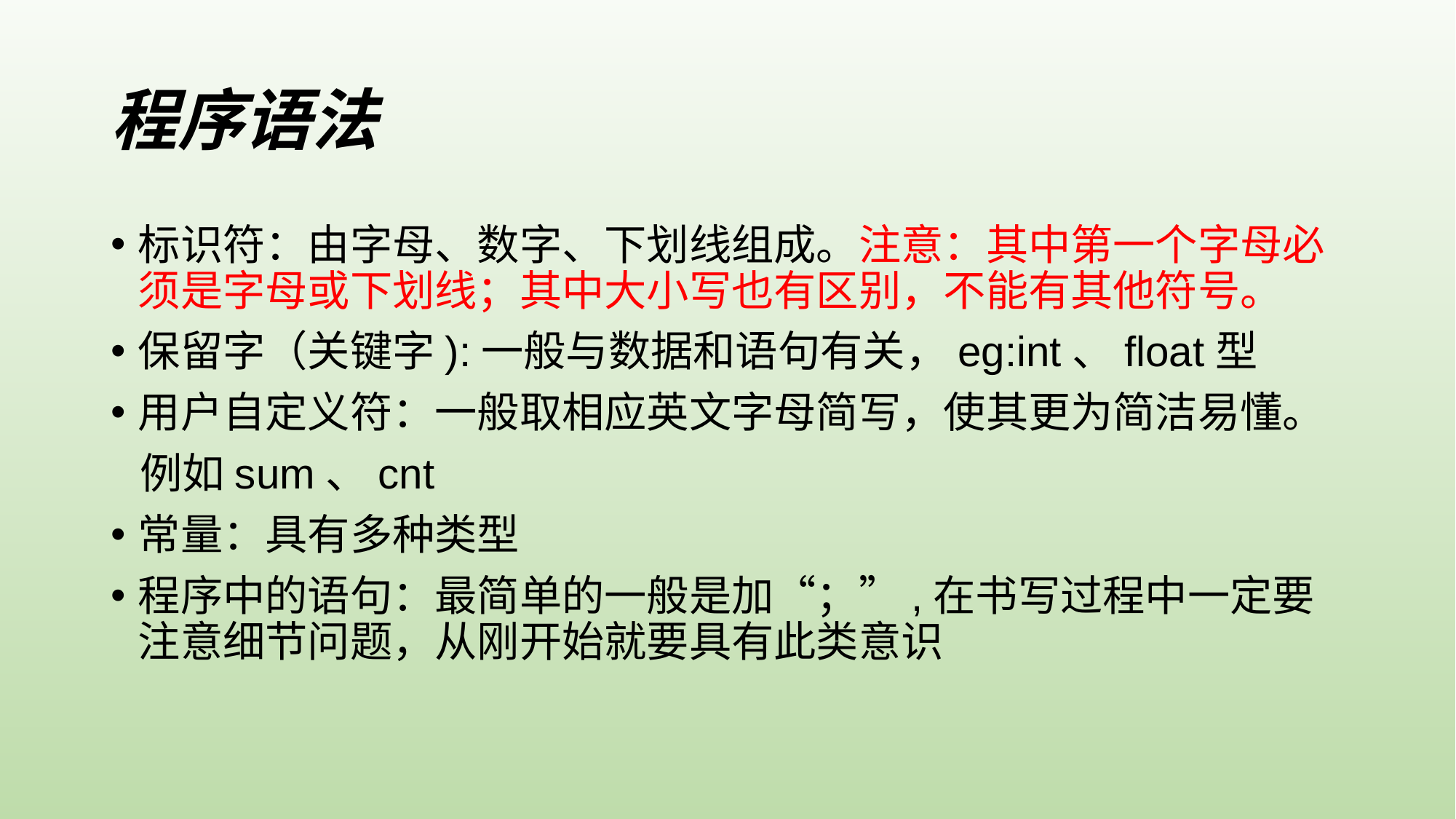

# 程序语法
标识符：由字母、数字、下划线组成。注意：其中第一个字母必须是字母或下划线；其中大小写也有区别，不能有其他符号。
保留字（关键字):一般与数据和语句有关，eg:int、float型
用户自定义符：一般取相应英文字母简写，使其更为简洁易懂。
  例如sum、cnt
常量：具有多种类型
程序中的语句：最简单的一般是加“；”,在书写过程中一定要注意细节问题，从刚开始就要具有此类意识